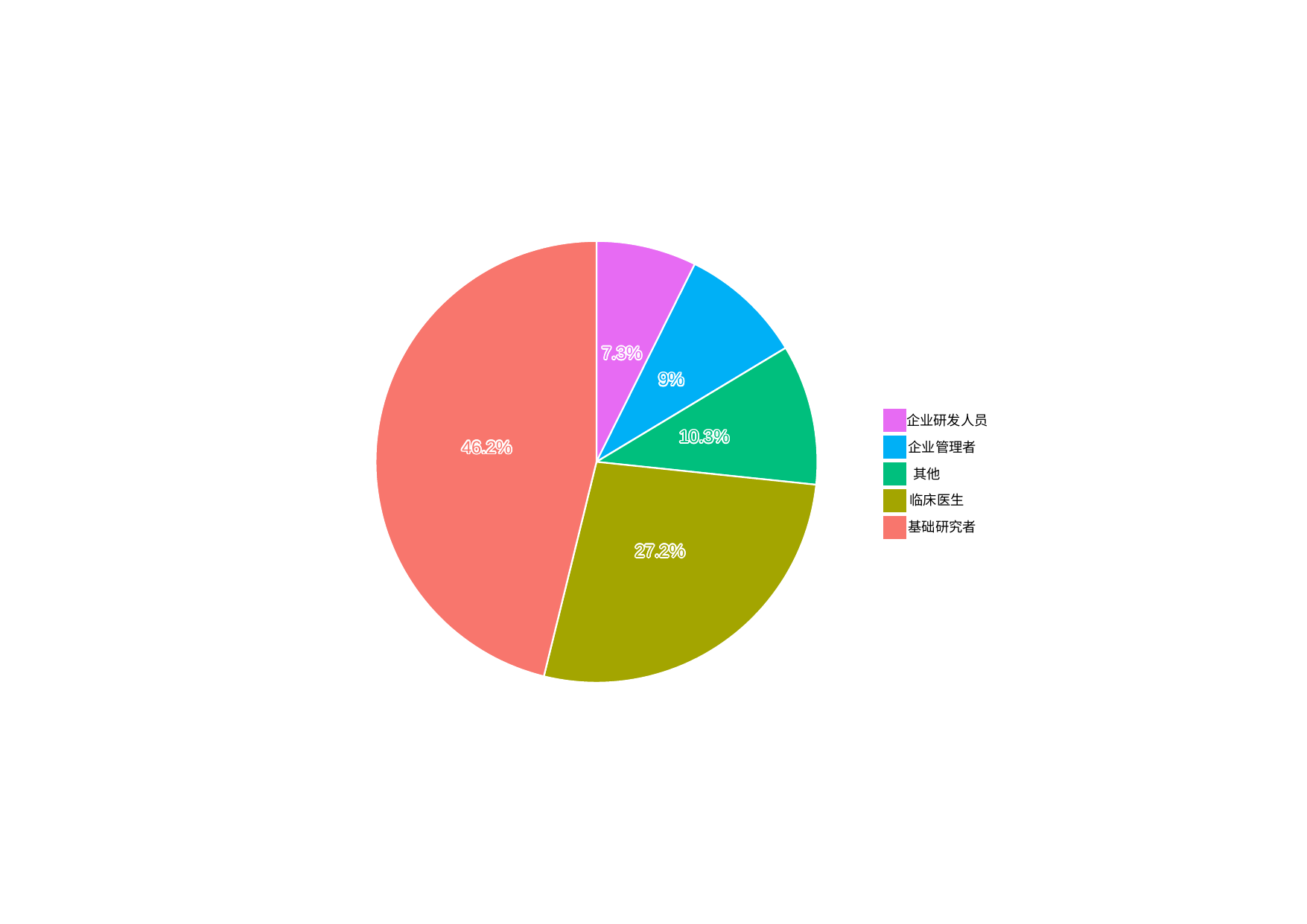

7.3%
7.3%
7.3%
7.3%
7.3%
7.3%
7.3%
7.3%
7.3%
7.3%
7.3%
7.3%

7.3%
7.3%
7.3%
7.3%
7.3%
9%
9%
9%
9%
9%
9%
9%
9%
9%
9%
9%
9%
9%
9%
9%
9%
9%

企业研发人员
10.3%
10.3%
10.3%
10.3%
10.3%
10.3%
10.3%
10.3%
10.3%
10.3%
10.3%
10.3%
10.3%
10.3%
10.3%
10.3%
10.3%

46.2%
46.2%
46.2%
46.2%
46.2%
46.2%
46.2%
46.2%
46.2%
46.2%
46.2%
46.2%
46.2%
46.2%
46.2%
46.2%
46.2%
企业管理者

其他

临床医生

基础研究者
27.2%
27.2%
27.2%
27.2%
27.2%
27.2%
27.2%
27.2%
27.2%
27.2%
27.2%
27.2%
27.2%
27.2%
27.2%
27.2%
27.2%